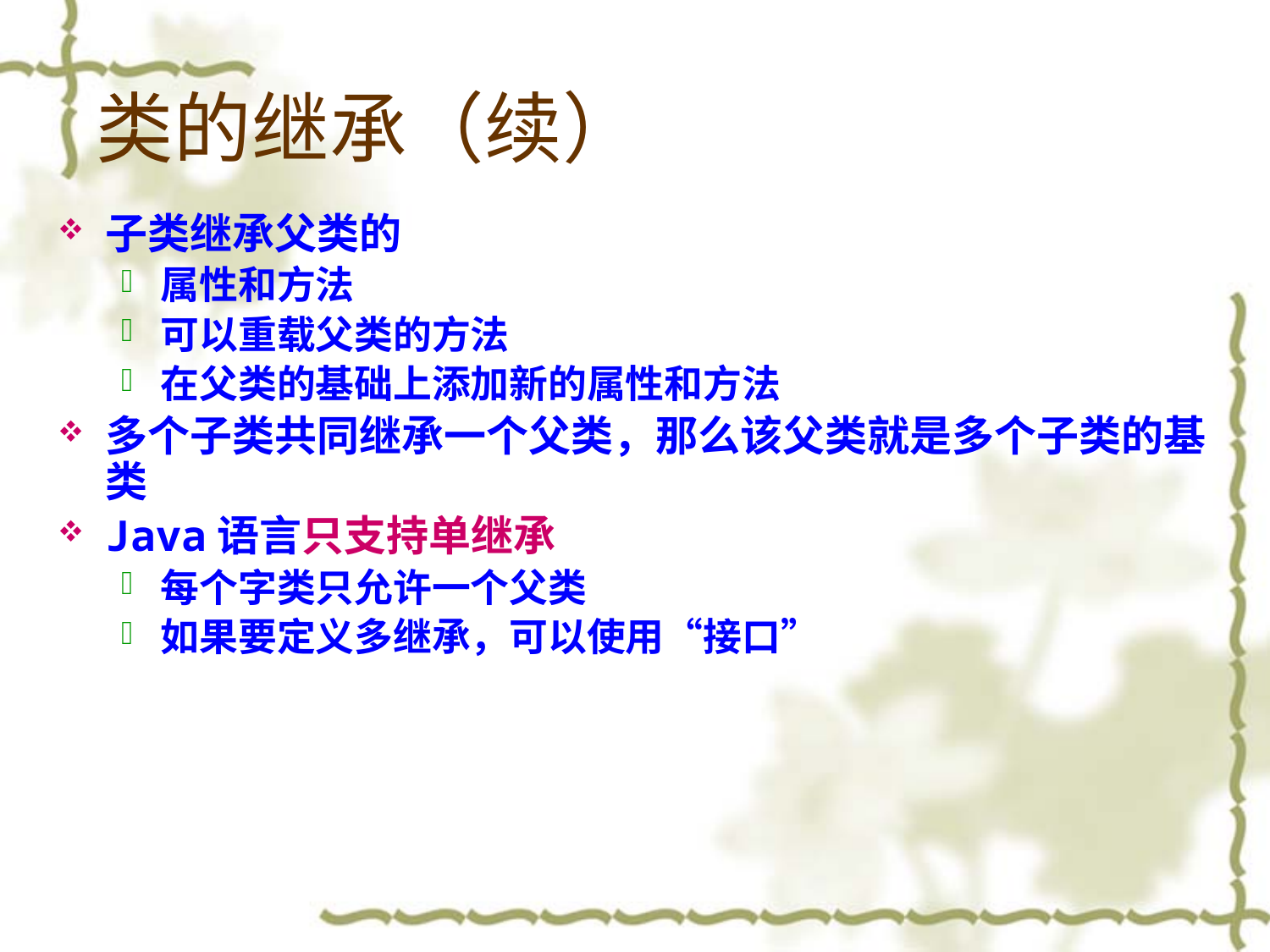

# 类的继承（续）
子类继承父类的
属性和方法
可以重载父类的方法
在父类的基础上添加新的属性和方法
多个子类共同继承一个父类，那么该父类就是多个子类的基类
Java语言只支持单继承
每个字类只允许一个父类
如果要定义多继承，可以使用“接口”